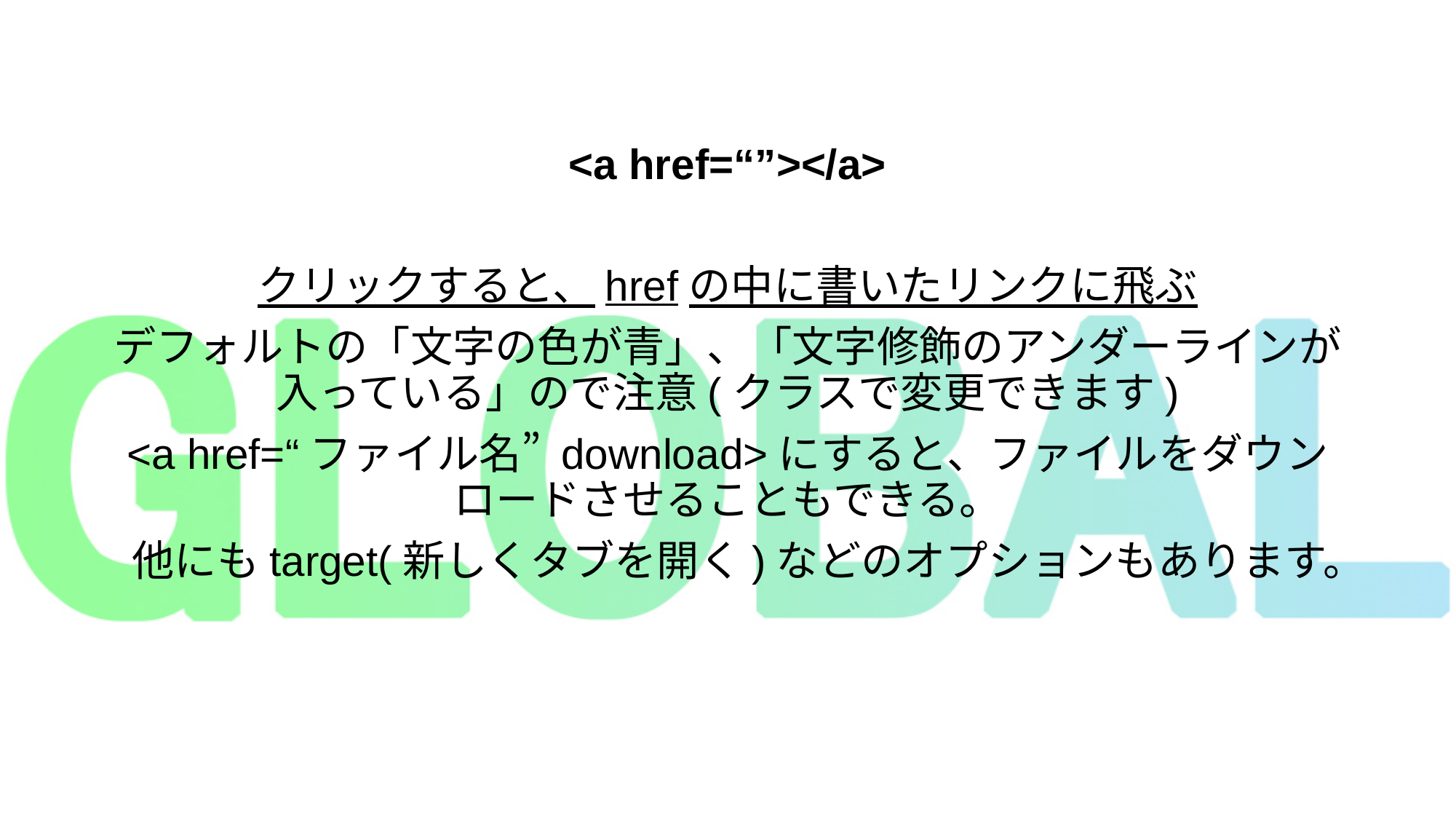

<a href=“”></a>

クリックすると、hrefの中に書いたリンクに飛ぶ
デフォルトの「文字の色が青」、「文字修飾のアンダーラインが入っている」ので注意(クラスで変更できます)
<a href=“ファイル名” download>にすると、ファイルをダウンロードさせることもできる。
他にもtarget(新しくタブを開く)などのオプションもあります。